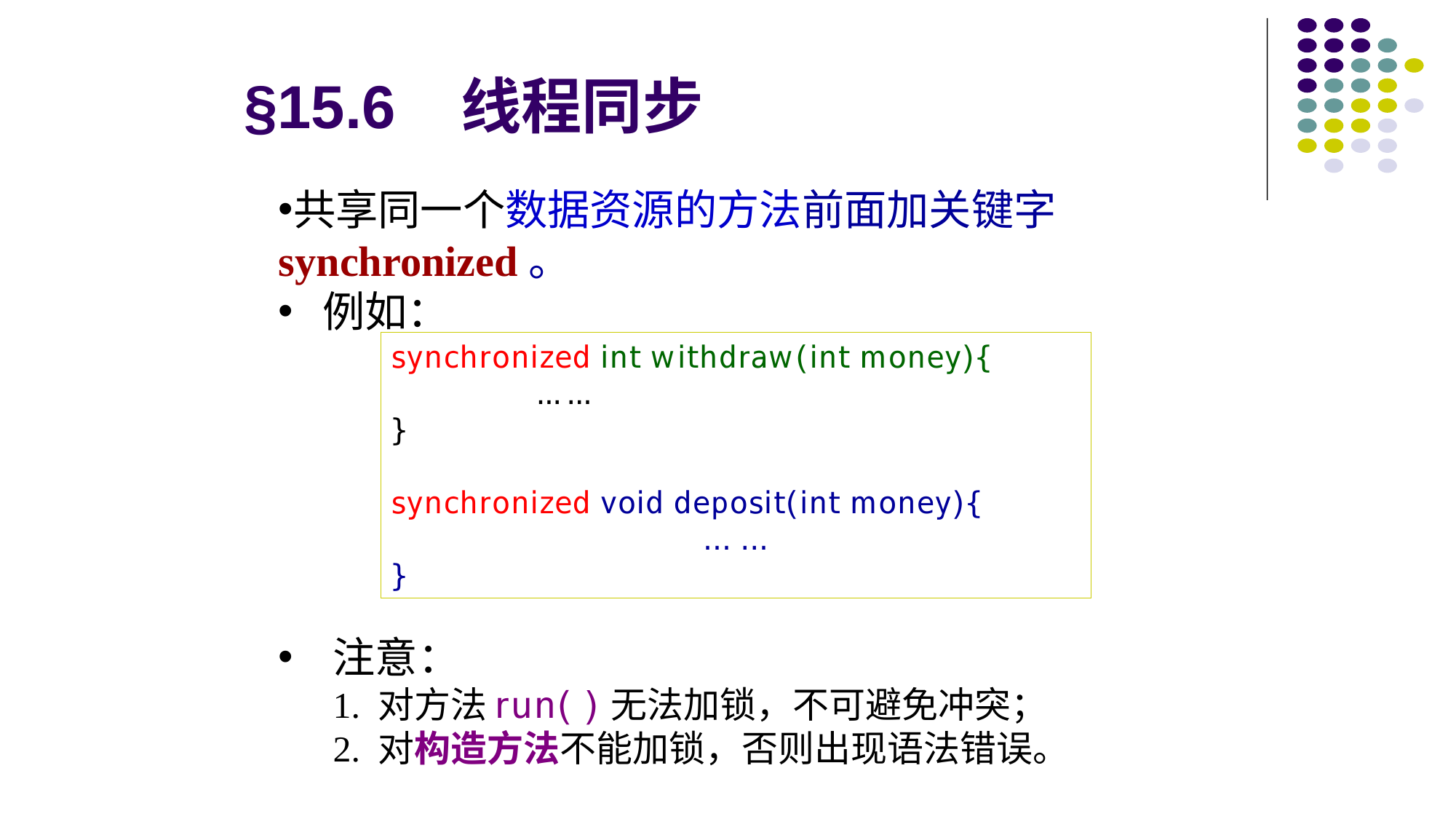

# §15.6   线程同步

共享同一个数据资源的方法前面加关键字synchronized。
  例如：

注意：
1. 对方法run( )无法加锁，不可避免冲突；
2. 对构造方法不能加锁，否则出现语法错误。
synchronized int withdraw(int money){
	    ……
}

synchronized void deposit(int money){
... ...
}
68